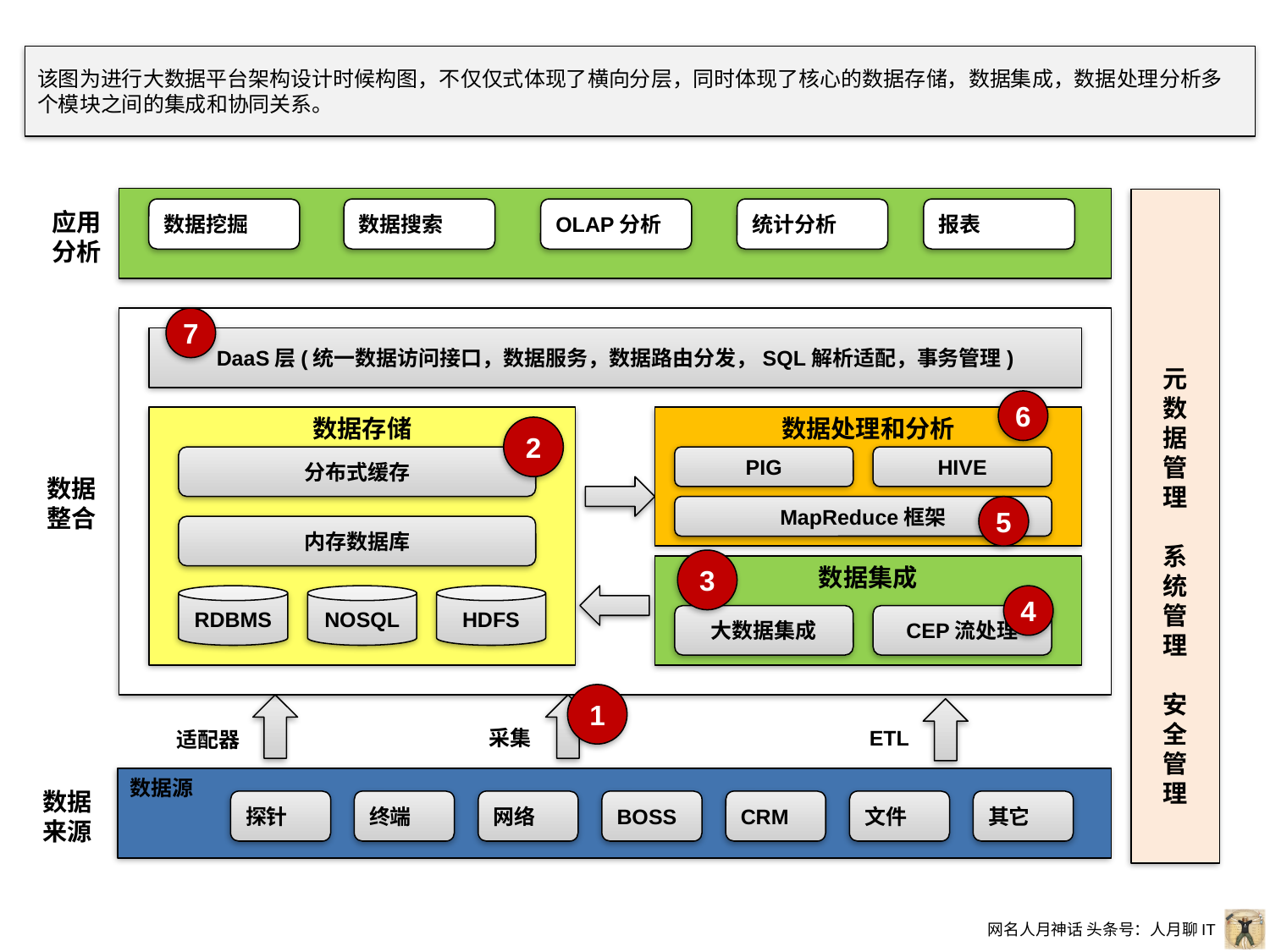

该图为进行大数据平台架构设计时候构图，不仅仅式体现了横向分层，同时体现了核心的数据存储，数据集成，数据处理分析多个模块之间的集成和协同关系。

元
数
据
管
理

系
统
管
理

安
全
管
理
数据挖掘
数据搜索
OLAP分析
统计分析
报表
应用
分析

7
DaaS层(统一数据访问接口，数据服务，数据路由分发，SQL解析适配，事务管理)
6
数据存储
数据处理和分析
2
分布式缓存
PIG
HIVE
数据整合

MapReduce框架
5
内存数据库
3
数据集成
RDBMS
NOSQL
HDFS

4
大数据集成
CEP流处理
1

采集
ETL
适配器
数据源
数据
来源
探针
终端
网络
BOSS
CRM
文件
其它